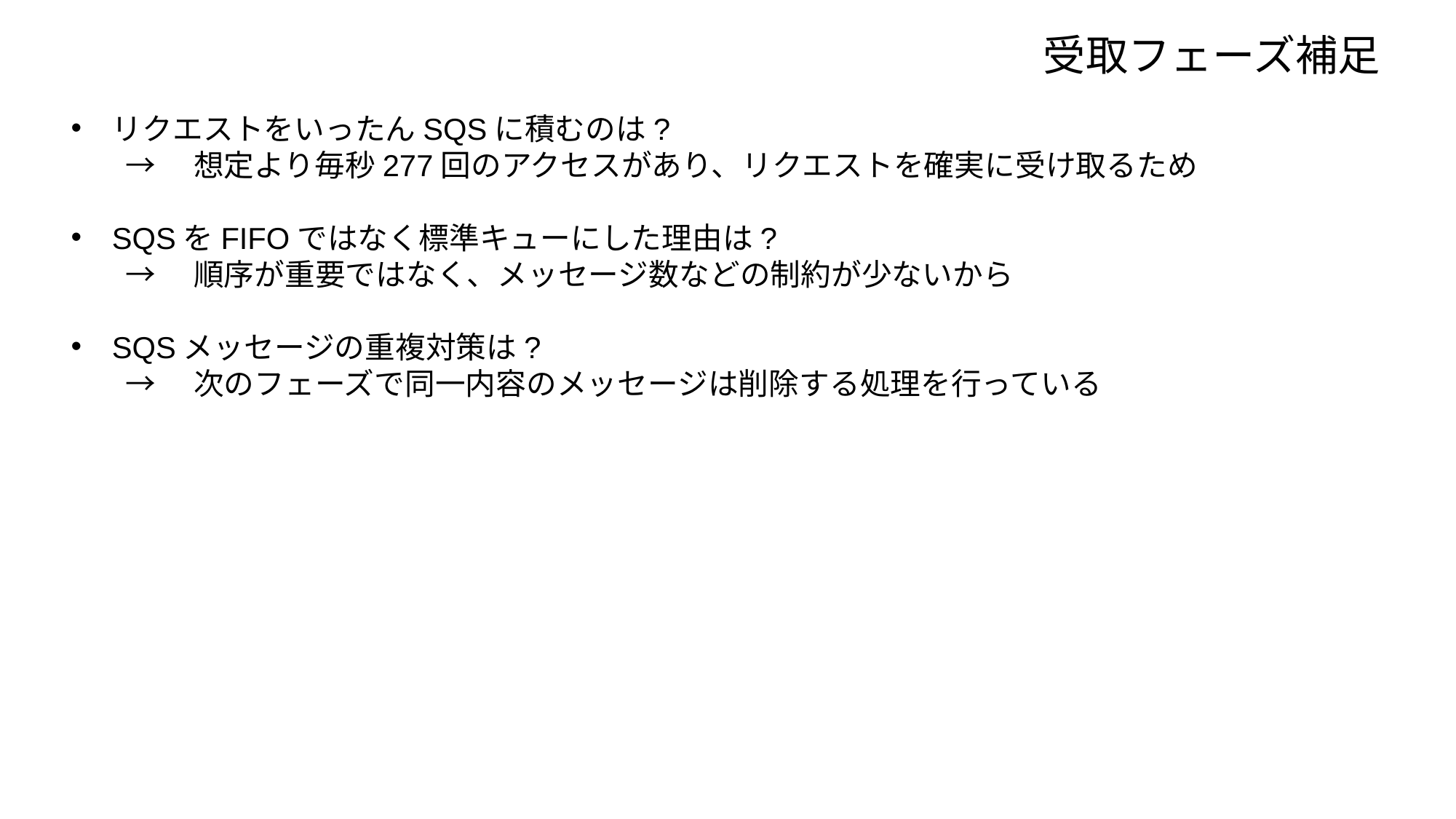

受取フェーズ補足
リクエストをいったんSQSに積むのは?
→　想定より毎秒277回のアクセスがあり、リクエストを確実に受け取るため

SQSをFIFOではなく標準キューにした理由は?
→　順序が重要ではなく、メッセージ数などの制約が少ないから

SQSメッセージの重複対策は?
→　次のフェーズで同一内容のメッセージは削除する処理を行っている